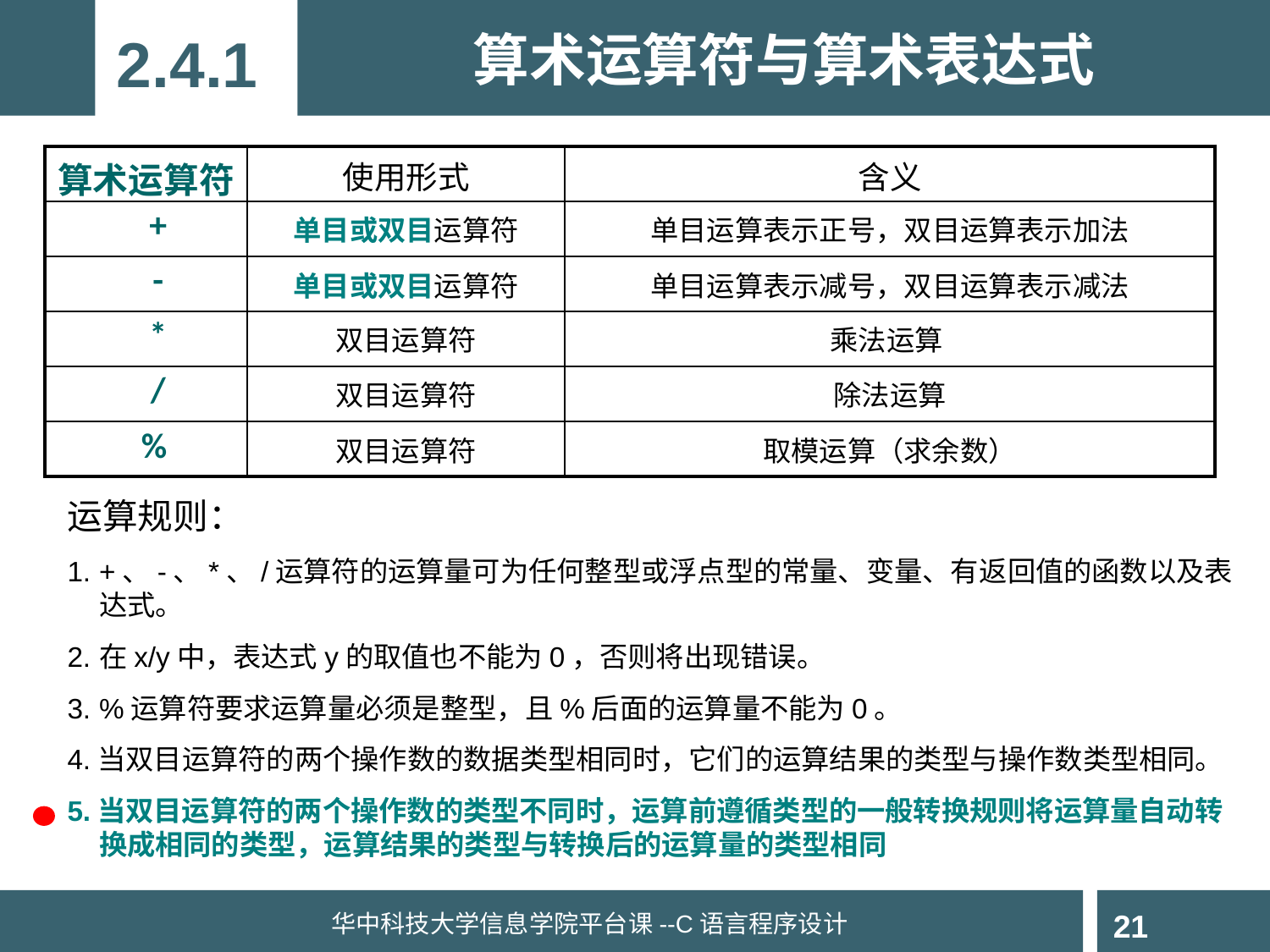

算术运算符与算术表达式
2.4.1
| 算术运算符 | 使用形式 | 含义 |
| --- | --- | --- |
| + | 单目或双目运算符 | 单目运算表示正号，双目运算表示加法 |
| - | 单目或双目运算符 | 单目运算表示减号，双目运算表示减法 |
| \* | 双目运算符 | 乘法运算 |
| / | 双目运算符 | 除法运算 |
| % | 双目运算符 | 取模运算（求余数） |
运算规则：
1.	+、-、*、/运算符的运算量可为任何整型或浮点型的常量、变量、有返回值的函数以及表达式。
2.	在x/y中，表达式y的取值也不能为0，否则将出现错误。
3.	%运算符要求运算量必须是整型，且%后面的运算量不能为0。
4.当双目运算符的两个操作数的数据类型相同时，它们的运算结果的类型与操作数类型相同。
5.当双目运算符的两个操作数的类型不同时，运算前遵循类型的一般转换规则将运算量自动转换成相同的类型，运算结果的类型与转换后的运算量的类型相同